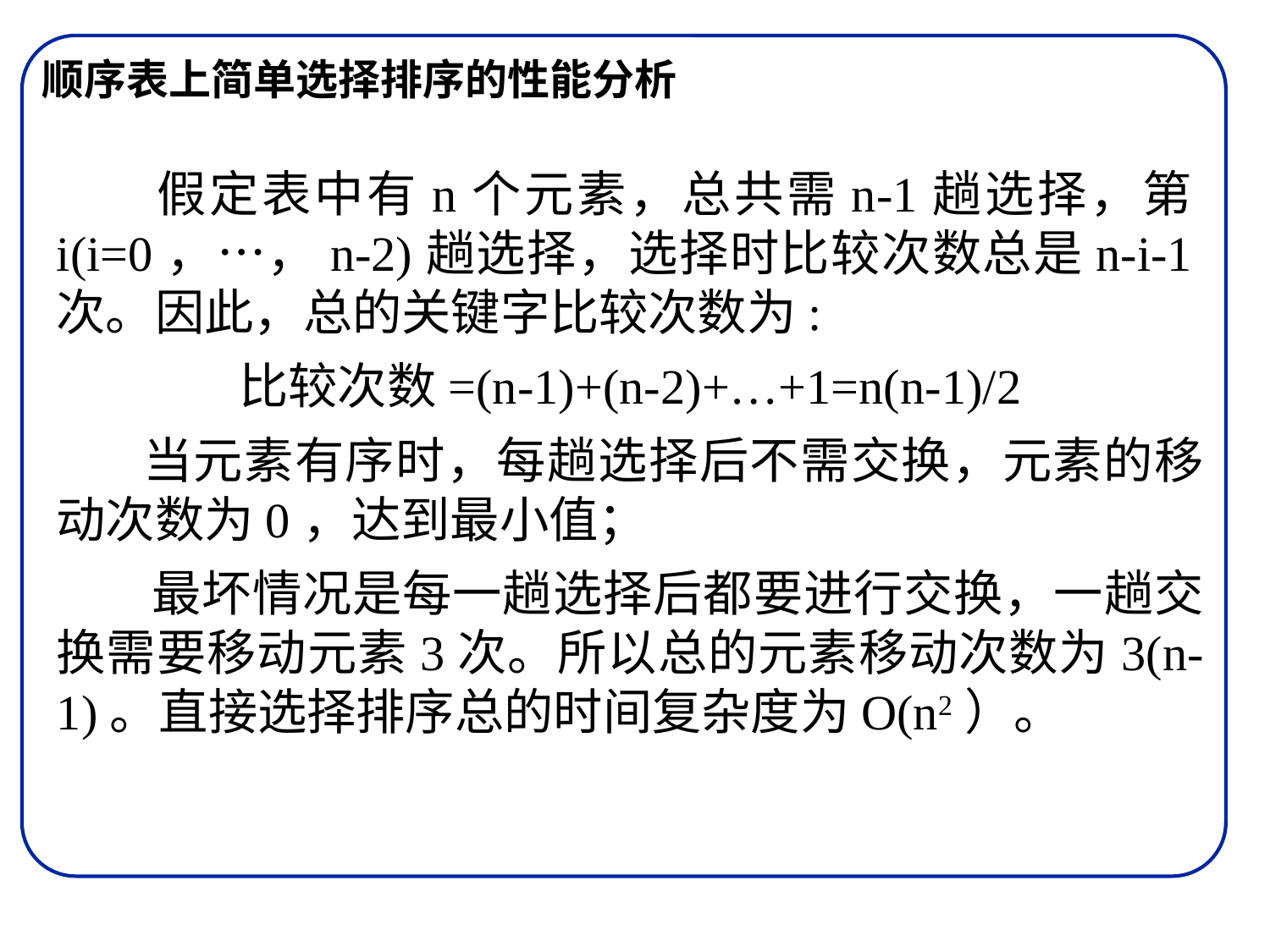

顺序表上简单选择排序的性能分析
      假定表中有n个元素，总共需n-1趟选择，第i(i=0，…，n-2)趟选择，选择时比较次数总是n-i-1次。因此，总的关键字比较次数为:
比较次数=(n-1)+(n-2)+…+1=n(n-1)/2
      当元素有序时，每趟选择后不需交换，元素的移动次数为0，达到最小值；
       最坏情况是每一趟选择后都要进行交换，一趟交换需要移动元素3次。所以总的元素移动次数为3(n-1)。直接选择排序总的时间复杂度为O(n2）。